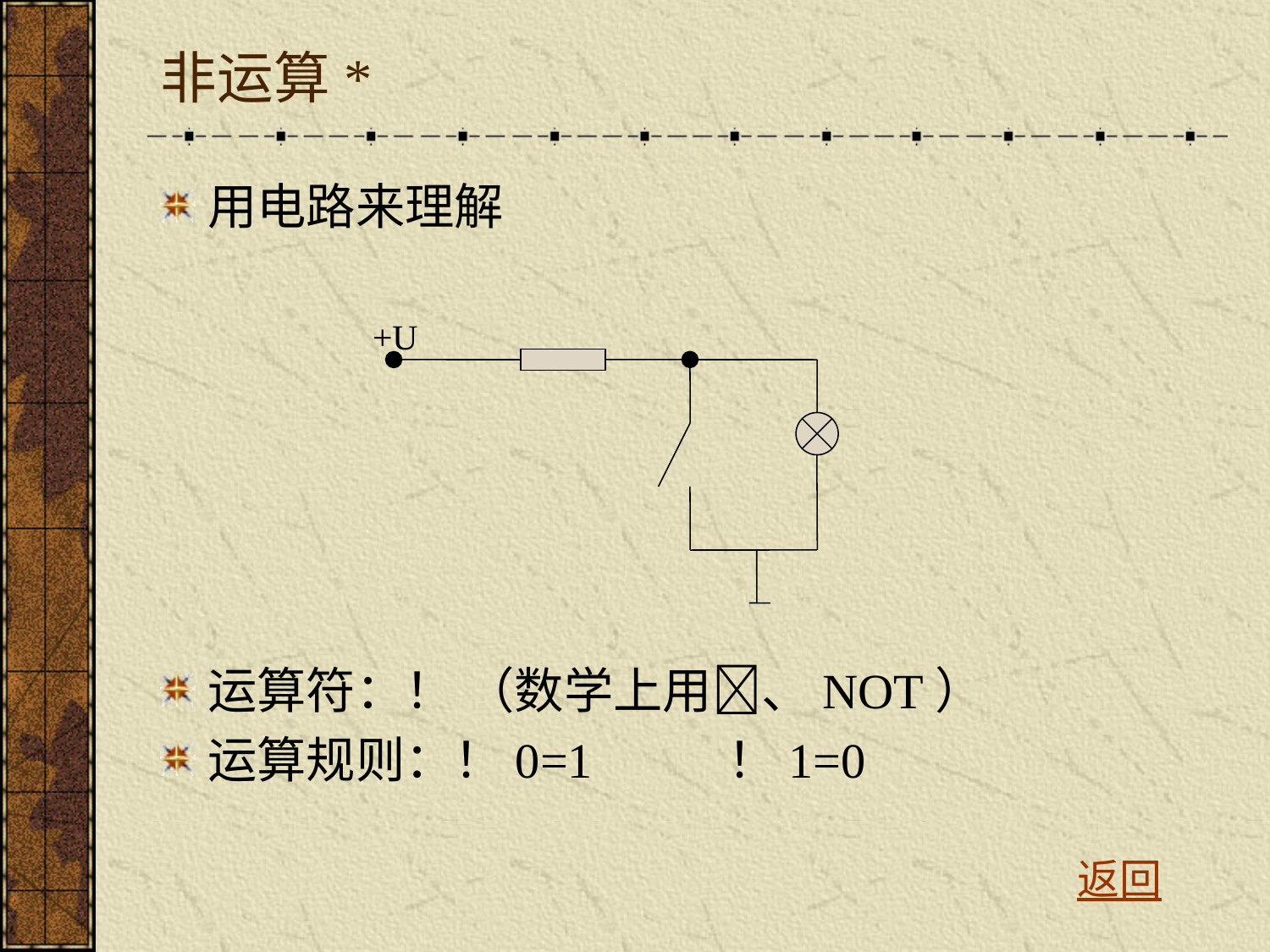

# 非运算*
用电路来理解

运算符：！ （数学上用¬、NOT）
运算规则：！0=1      　！1=0

+U

返回